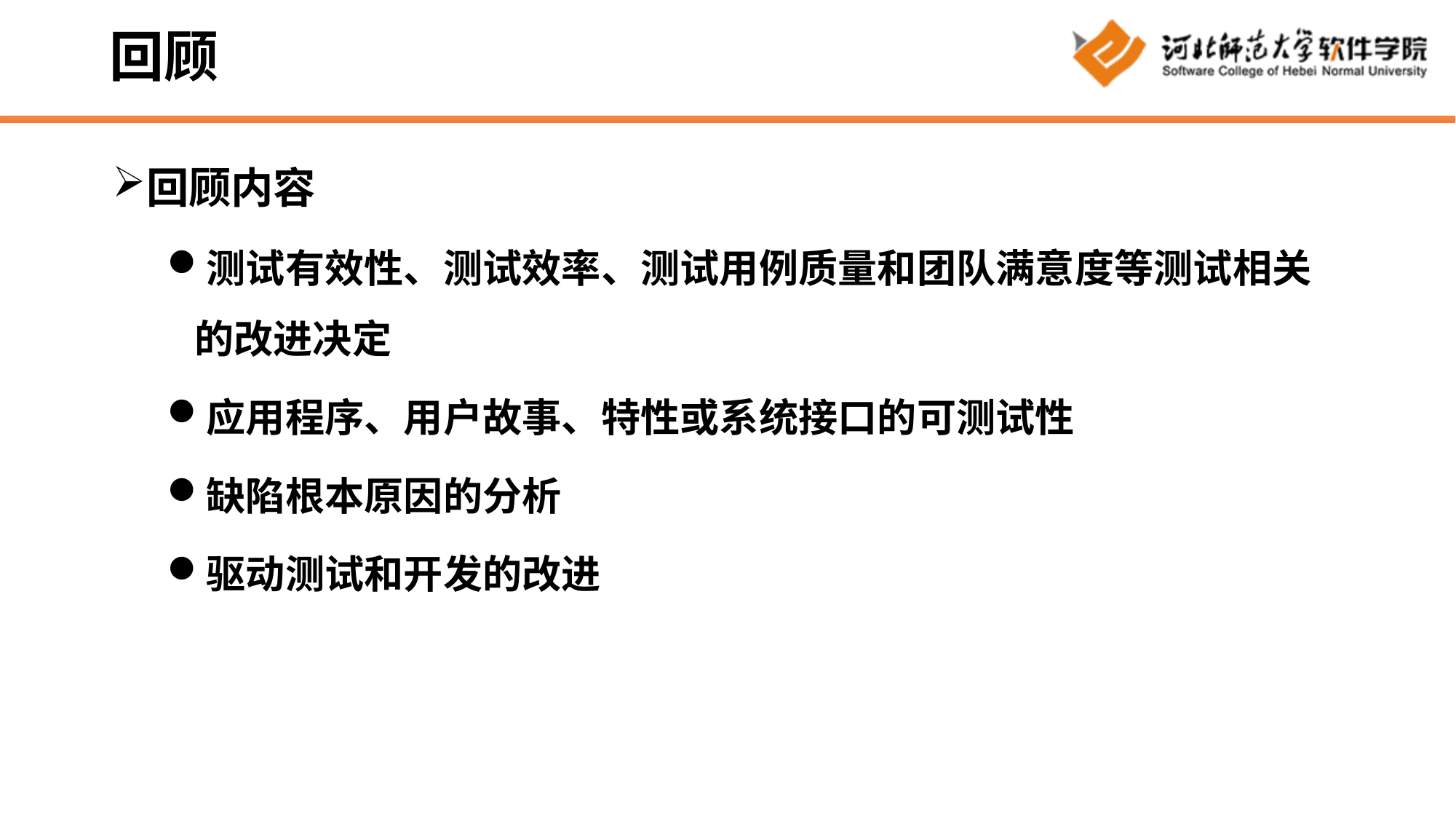

# 回顾
回顾内容
测试有效性、测试效率、测试用例质量和团队满意度等测试相关的改进决定
应用程序、用户故事、特性或系统接口的可测试性
缺陷根本原因的分析
驱动测试和开发的改进